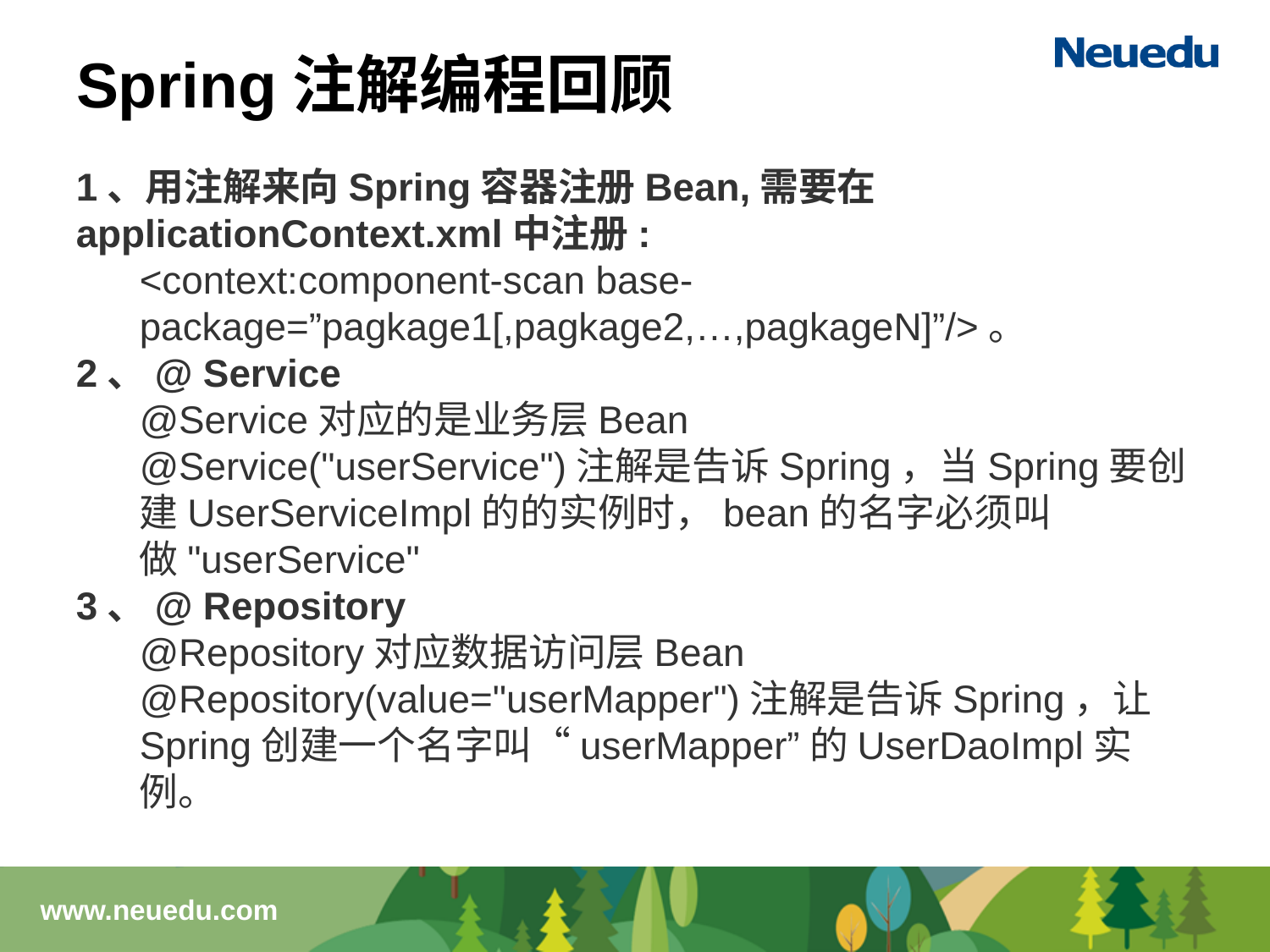

# Spring注解编程回顾
1、用注解来向Spring容器注册Bean,需要在applicationContext.xml中注册:
<context:component-scan base-package=”pagkage1[,pagkage2,…,pagkageN]”/>。
2、@ Service
@Service对应的是业务层Bean
@Service("userService")注解是告诉Spring，当Spring要创建UserServiceImpl的的实例时，bean的名字必须叫做"userService"
3、@ Repository
@Repository对应数据访问层Bean
@Repository(value="userMapper")注解是告诉Spring，让Spring创建一个名字叫“userMapper”的UserDaoImpl实例。